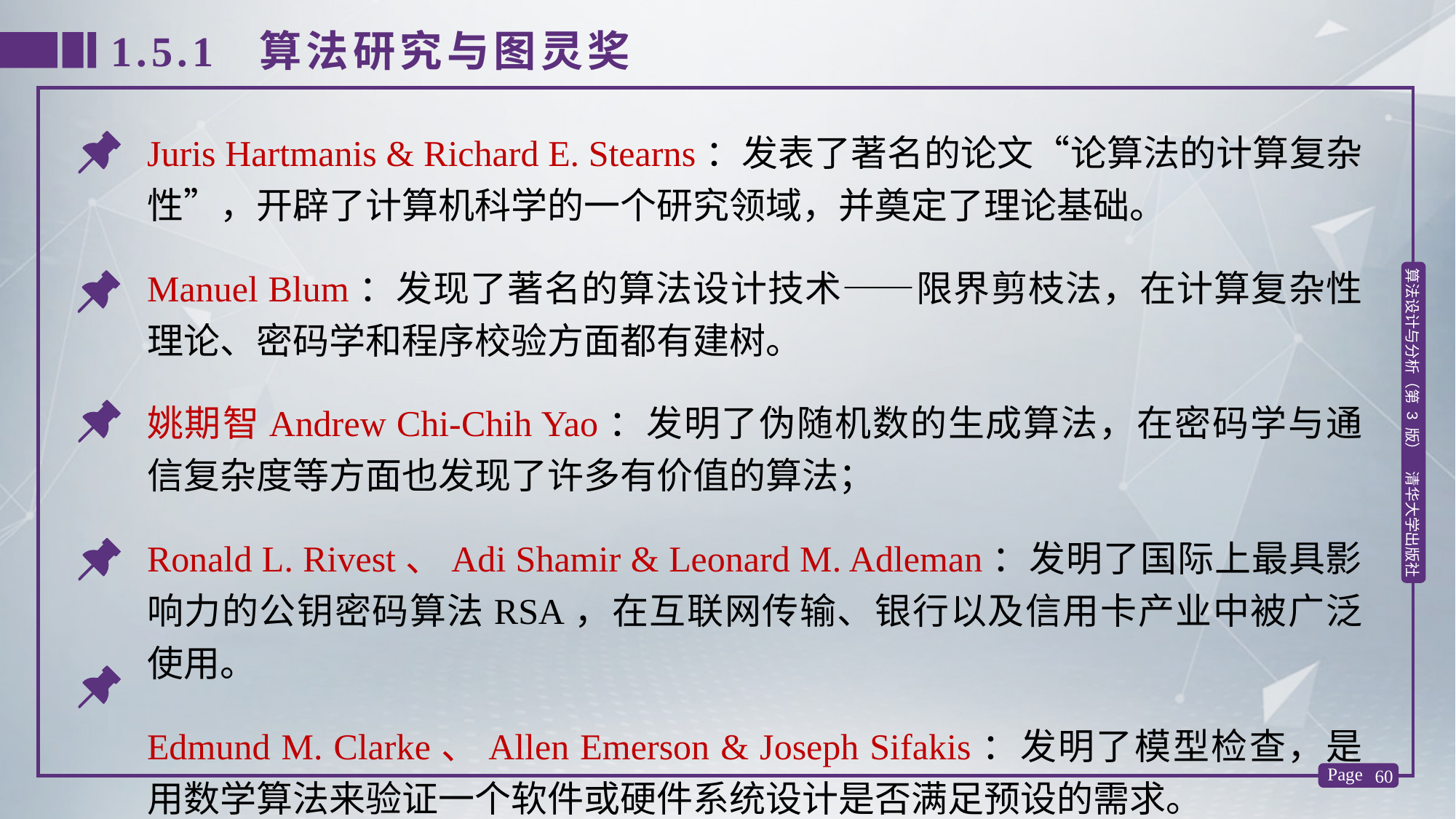

1.5.1  算法研究与图灵奖
Juris Hartmanis & Richard E. Stearns：发表了著名的论文“论算法的计算复杂性”，开辟了计算机科学的一个研究领域，并奠定了理论基础。
Manuel Blum：发现了著名的算法设计技术——限界剪枝法，在计算复杂性理论、密码学和程序校验方面都有建树。
姚期智Andrew Chi-Chih Yao：发明了伪随机数的生成算法，在密码学与通信复杂度等方面也发现了许多有价值的算法；
Ronald L. Rivest、Adi Shamir & Leonard M. Adleman：发明了国际上最具影响力的公钥密码算法RSA，在互联网传输、银行以及信用卡产业中被广泛使用。
Edmund M. Clarke、Allen Emerson & Joseph Sifakis：发明了模型检查，是用数学算法来验证一个软件或硬件系统设计是否满足预设的需求。